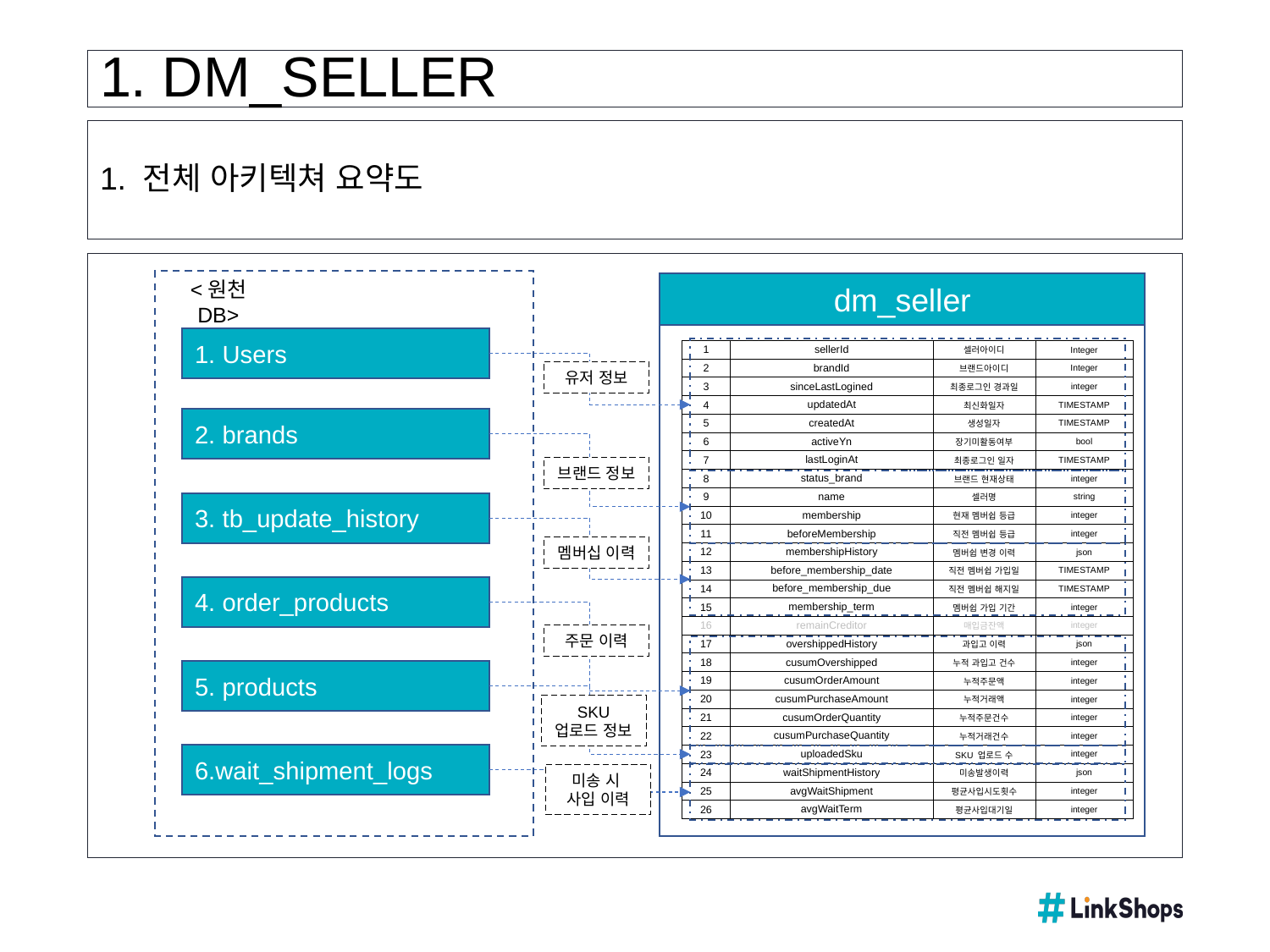

# 1. DM_SELLER
1. 전체 아키텍쳐 요약도
<원천 DB>

dm_seller

1. Users

| 1 | sellerId | 셀러아이디 | Integer |
| --- | --- | --- | --- |
| 2 | brandId | 브랜드아이디 | Integer |
| 3 | sinceLastLogined | 최종로그인 경과일 | integer |
| 4 | updatedAt | 최신화일자 | TIMESTAMP |
| 5 | createdAt | 생성일자 | TIMESTAMP |
| 6 | activeYn | 장기미활동여부 | bool |
| 7 | lastLoginAt | 최종로그인 일자 | TIMESTAMP |
| 8 | status\_brand | 브랜드 현재상태 | integer |
| 9 | name | 셀러명 | string |
| 10 | membership | 현재 멤버쉽 등급 | integer |
| 11 | beforeMembership | 직전 멤버쉽 등급 | integer |
| 12 | membershipHistory | 멤버쉽 변경 이력 | json |
| 13 | before\_membership\_date | 직전 멤버쉽 가입일 | TIMESTAMP |
| 14 | before\_membership\_due | 직전 멤버쉽 해지일 | TIMESTAMP |
| 15 | membership\_term | 멤버쉽 가입 기간 | integer |
| 16 | remainCreditor | 매입금잔액 | integer |
| 17 | overshippedHistory | 과입고 이력 | json |
| 18 | cusumOvershipped | 누적 과입고 건수 | integer |
| 19 | cusumOrderAmount | 누적주문액 | integer |
| 20 | cusumPurchaseAmount | 누적거래액 | integer |
| 21 | cusumOrderQuantity | 누적주문건수 | integer |
| 22 | cusumPurchaseQuantity | 누적거래건수 | integer |
| 23 | uploadedSku | SKU 업로드 수 | integer |
| 24 | waitShipmentHistory | 미송발생이력 | json |
| 25 | avgWaitShipment | 평균사입시도횟수 | integer |
| 26 | avgWaitTerm | 평균사입대기일 | integer |
유저 정보
2. brands
브랜드 정보

3. tb_update_history
멤버십 이력

4. order_products
주문 이력

5. products
SKU 업로드 정보
6.wait_shipment_logs

미송 시
사입 이력